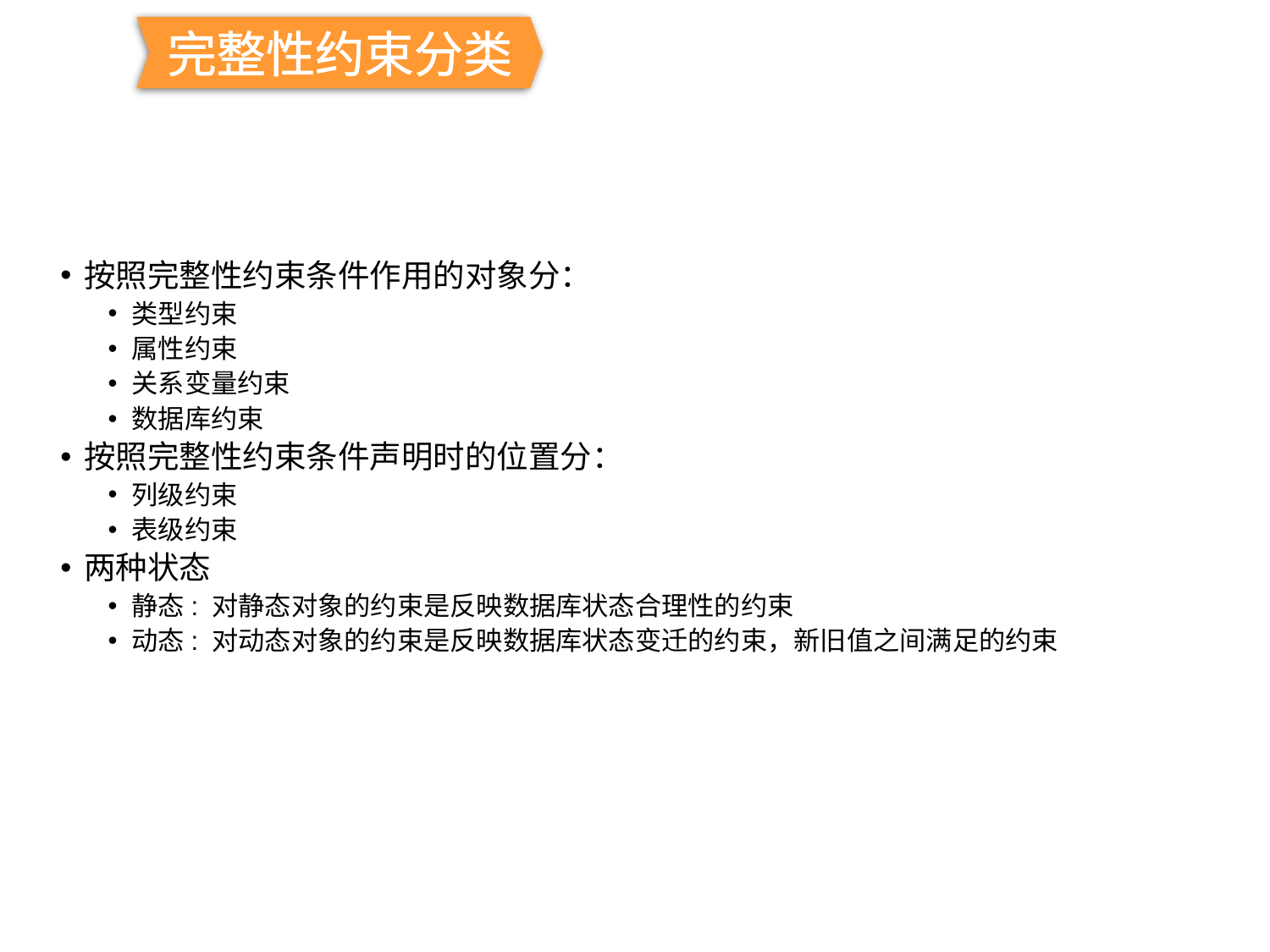

完整性约束分类

按照完整性约束条件作用的对象分：
类型约束
属性约束
关系变量约束
数据库约束
按照完整性约束条件声明时的位置分：
列级约束
表级约束
两种状态
静态: 对静态对象的约束是反映数据库状态合理性的约束
动态: 对动态对象的约束是反映数据库状态变迁的约束，新旧值之间满足的约束